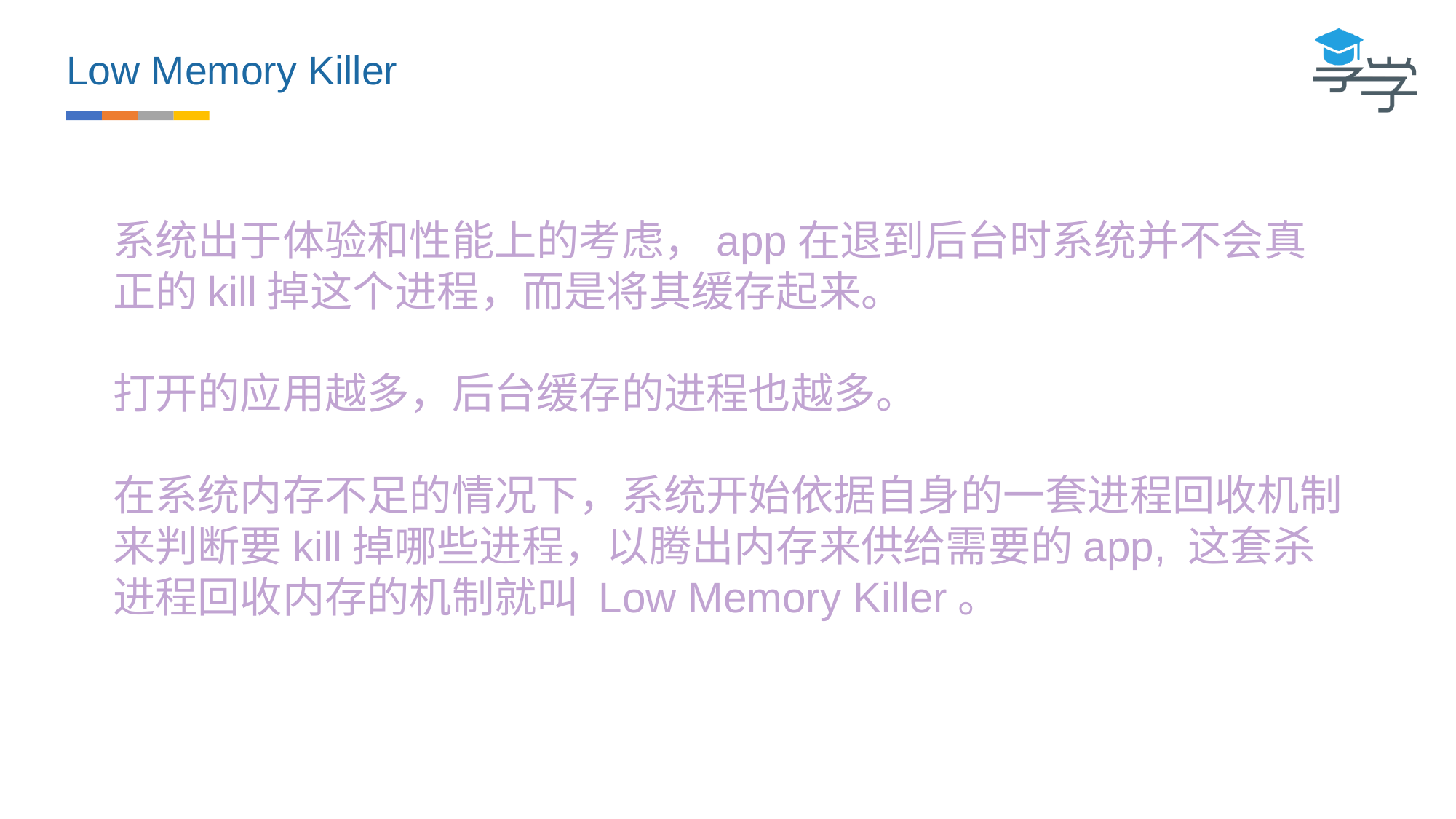

Low Memory Killer

系统出于体验和性能上的考虑，app在退到后台时系统并不会真正的kill掉这个进程，而是将其缓存起来。

打开的应用越多，后台缓存的进程也越多。

在系统内存不足的情况下，系统开始依据自身的一套进程回收机制来判断要kill掉哪些进程，以腾出内存来供给需要的app, 这套杀进程回收内存的机制就叫 Low Memory Killer。